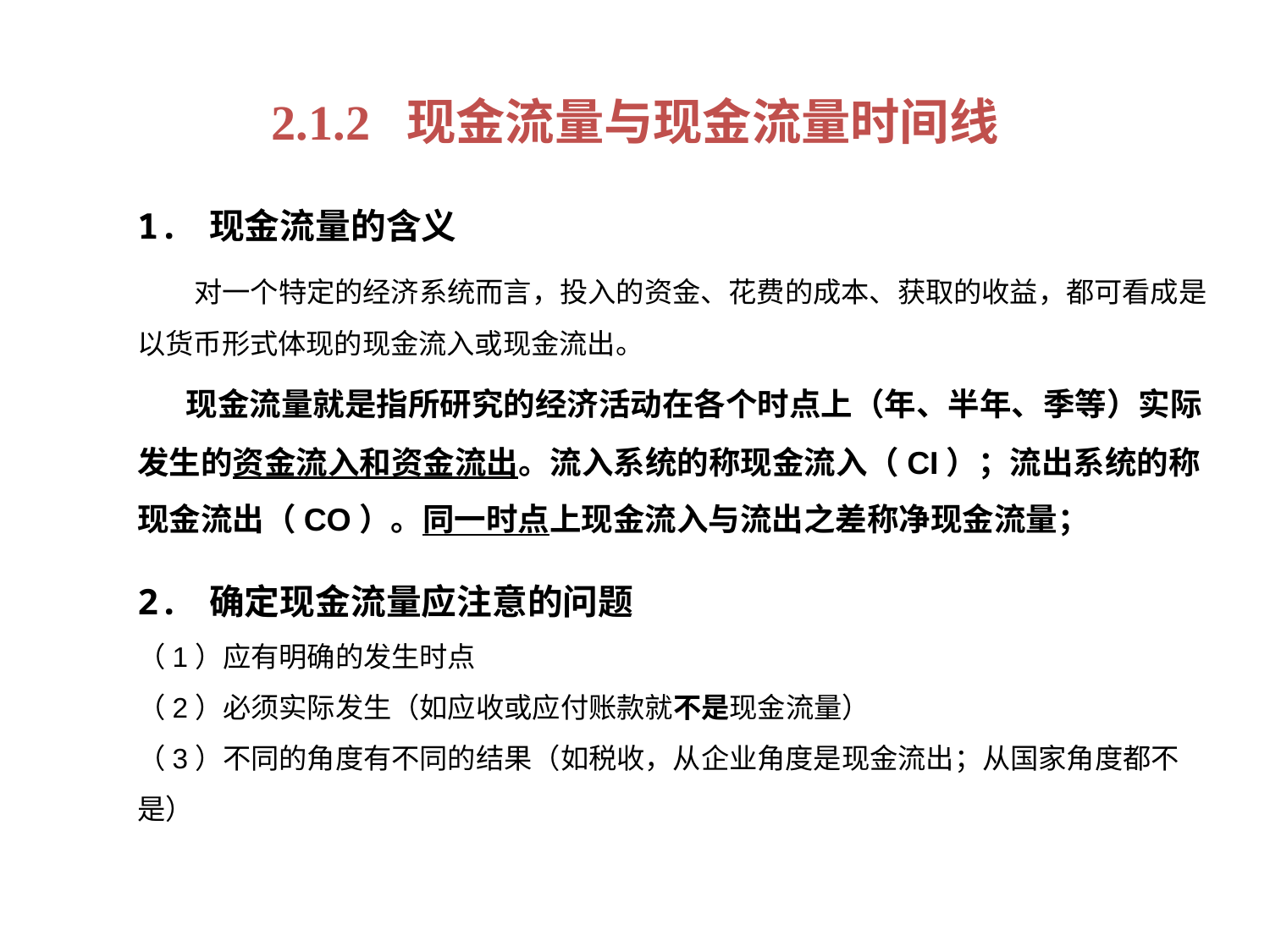

2.1.2  现金流量与现金流量时间线
1. 现金流量的含义
      对一个特定的经济系统而言，投入的资金、花费的成本、获取的收益，都可看成是以货币形式体现的现金流入或现金流出。
     现金流量就是指所研究的经济活动在各个时点上（年、半年、季等）实际发生的资金流入和资金流出。流入系统的称现金流入（CI）；流出系统的称现金流出（CO）。同一时点上现金流入与流出之差称净现金流量；

2. 确定现金流量应注意的问题
（1）应有明确的发生时点
（2）必须实际发生（如应收或应付账款就不是现金流量）
（3）不同的角度有不同的结果（如税收，从企业角度是现金流出；从国家角度都不是）